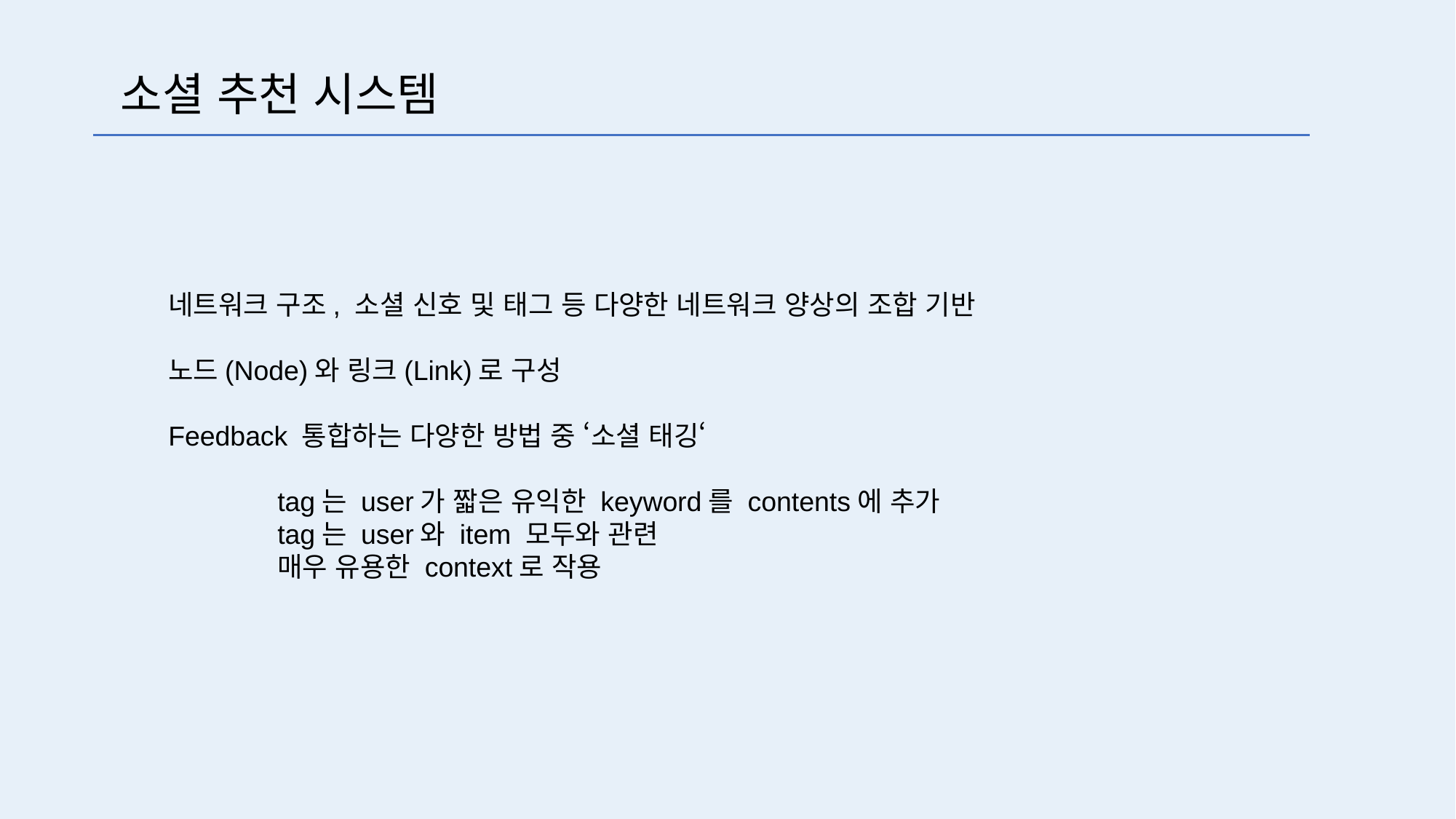

소셜 추천 시스템
네트워크 구조, 소셜 신호 및 태그 등 다양한 네트워크 양상의 조합 기반

노드(Node)와 링크(Link)로 구성

Feedback 통합하는 다양한 방법 중 ‘소셜 태깅‘

	tag는 user가 짧은 유익한 keyword를 contents에 추가
	tag는 user와 item 모두와 관련
	매우 유용한 context로 작용